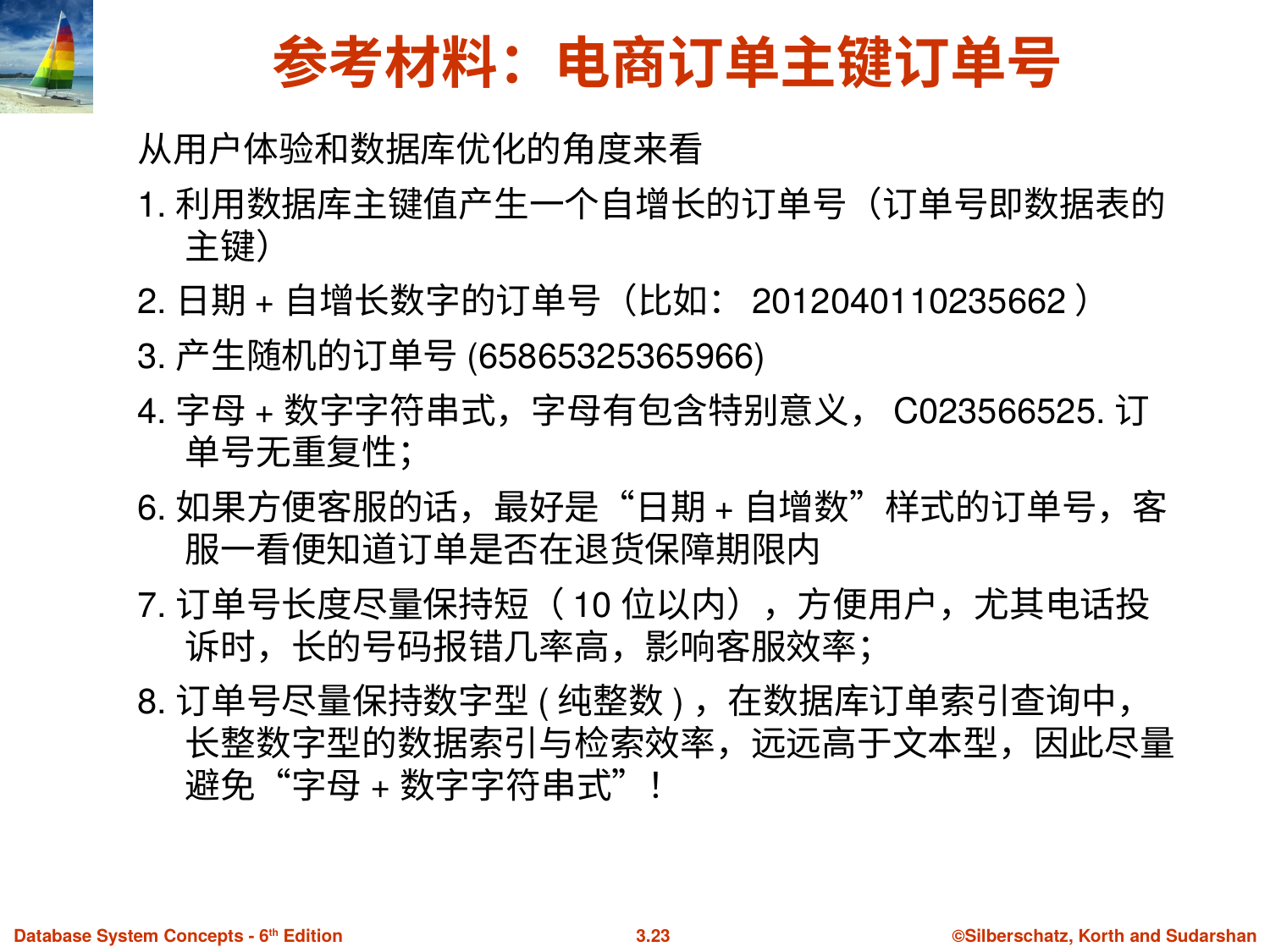

# 参考材料：电商订单主键订单号
从用户体验和数据库优化的角度来看
1.利用数据库主键值产生一个自增长的订单号（订单号即数据表的主键）
2.日期+自增长数字的订单号（比如：2012040110235662）
3.产生随机的订单号(65865325365966)
4.字母+数字字符串式，字母有包含特别意义，C023566525.订单号无重复性；
6.如果方便客服的话，最好是“日期+自增数”样式的订单号，客服一看便知道订单是否在退货保障期限内
7.订单号长度尽量保持短（10位以内），方便用户，尤其电话投诉时，长的号码报错几率高，影响客服效率；
8.订单号尽量保持数字型(纯整数)，在数据库订单索引查询中，长整数字型的数据索引与检索效率，远远高于文本型，因此尽量避免“字母+数字字符串式”！